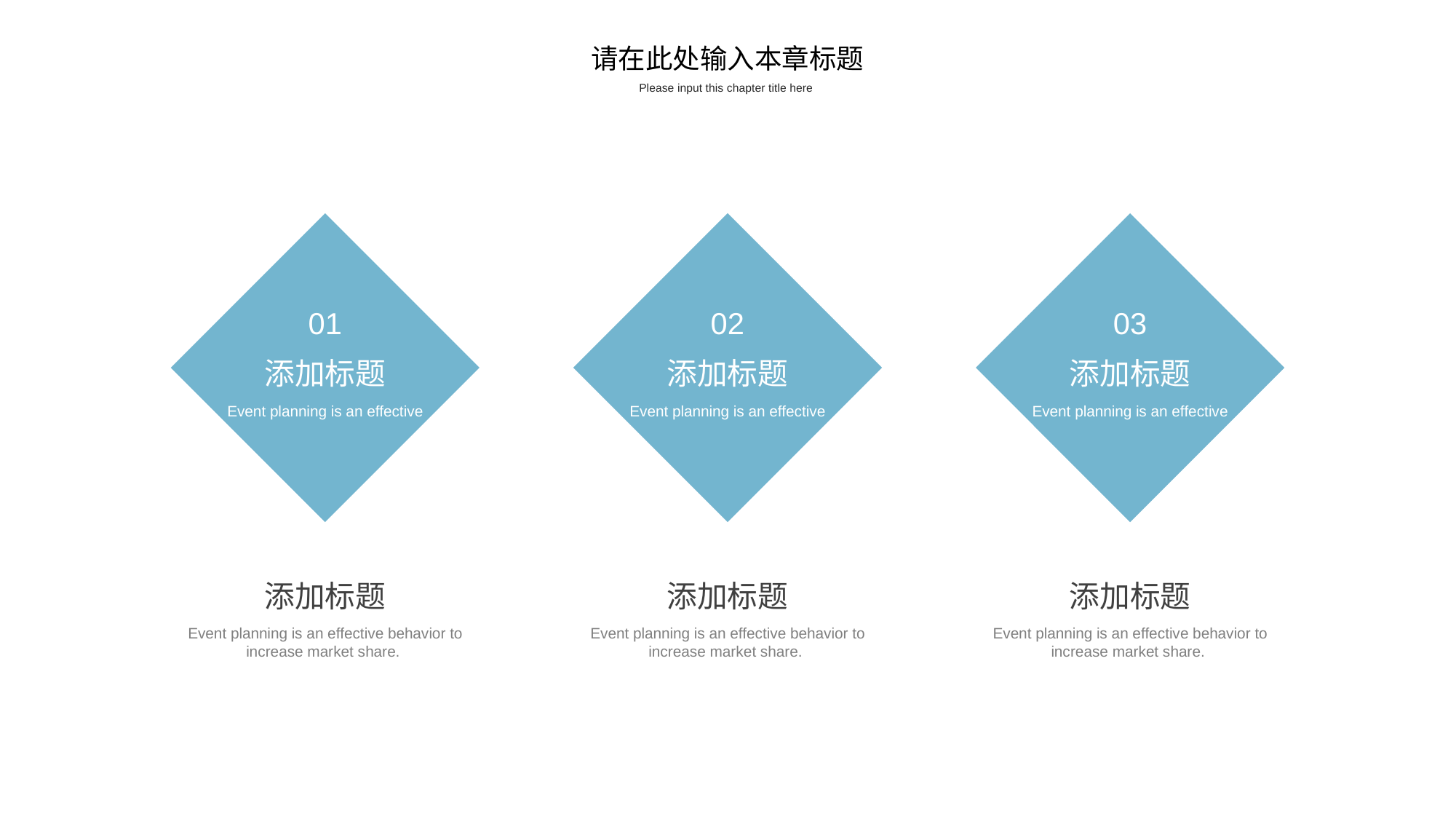

请在此处输入本章标题

Please input this chapter title here

01
添加标题
Event planning is an effective
02
03
添加标题
Event planning is an effective
添加标题
Event planning is an effective
添加标题
添加标题
添加标题
Event planning is an effective behavior to increase market share.
Event planning is an effective behavior to increase market share.
Event planning is an effective behavior to increase market share.